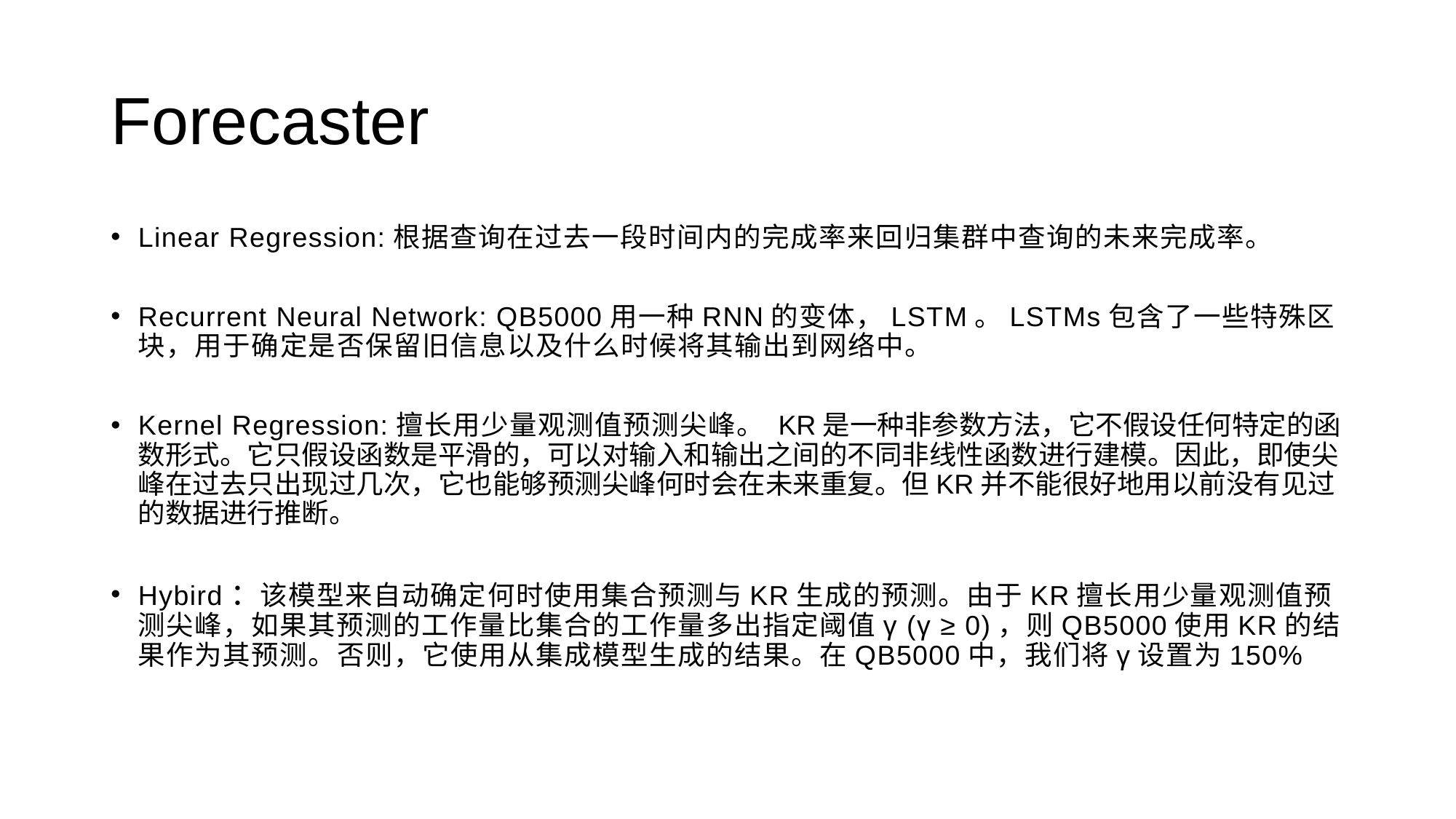

# Forecaster
Linear Regression:根据查询在过去一段时间内的完成率来回归集群中查询的未来完成率。

Recurrent Neural Network: QB5000用一种RNN的变体，LSTM。LSTMs包含了一些特殊区块，用于确定是否保留旧信息以及什么时候将其输出到网络中。

Kernel Regression:擅长用少量观测值预测尖峰。 KR是一种非参数方法，它不假设任何特定的函数形式。它只假设函数是平滑的，可以对输入和输出之间的不同非线性函数进行建模。因此，即使尖峰在过去只出现过几次，它也能够预测尖峰何时会在未来重复。但KR并不能很好地用以前没有见过的数据进行推断。

Hybird：该模型来自动确定何时使用集合预测与KR生成的预测。由于KR擅长用少量观测值预测尖峰，如果其预测的工作量比集合的工作量多出指定阈值γ (γ ≥ 0)，则QB5000使用KR的结果作为其预测。否则，它使用从集成模型生成的结果。在QB5000中，我们将γ设置为150%